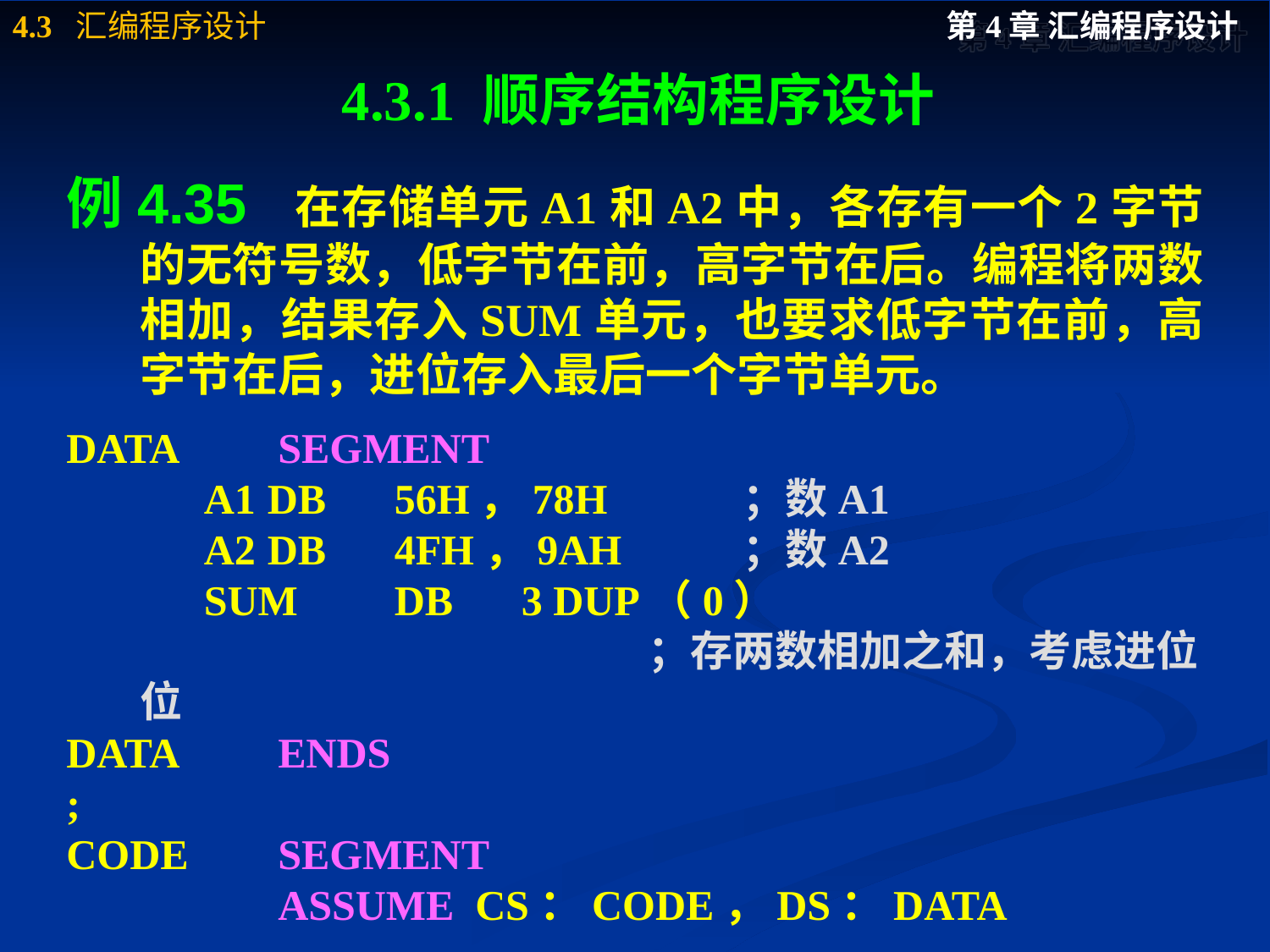

# 4.3.1 顺序结构程序设计
例4.35  在存储单元A1和A2中，各存有一个2字节的无符号数，低字节在前，高字节在后。编程将两数相加，结果存入SUM单元，也要求低字节在前，高字节在后，进位存入最后一个字节单元。
DATA	 SEGMENT
	      A1	DB	56H，78H	        ；数A1
	      A2	DB	4FH，9AH	        ；数A2
	      SUM	DB	3 DUP（0）
					；存两数相加之和，考虑进位位
DATA	 ENDS
;
CODE	 SEGMENT
		 ASSUME  CS：CODE，DS：DATA